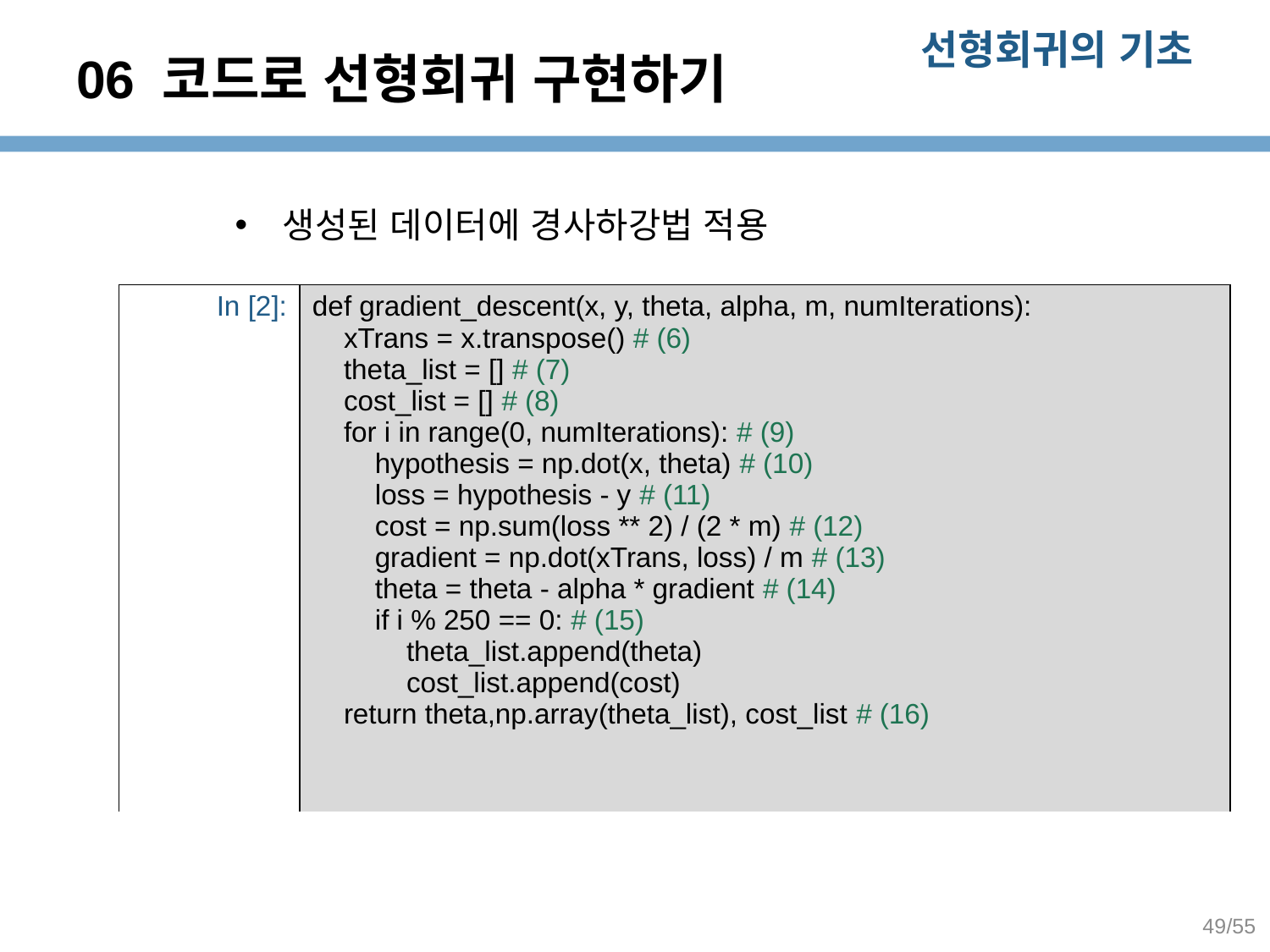

# 06 코드로 선형회귀 구현하기
생성된 데이터에 경사하강법 적용
| In [2]: | def gradient\_descent(x, y, theta, alpha, m, numIterations): xTrans = x.transpose() # (6) theta\_list = [] # (7) cost\_list = [] # (8) for i in range(0, numIterations): # (9) hypothesis = np.dot(x, theta) # (10) loss = hypothesis - y # (11) cost = np.sum(loss \*\* 2) / (2 \* m) # (12) gradient = np.dot(xTrans, loss) / m # (13) theta = theta - alpha \* gradient # (14) if i % 250 == 0: # (15) theta\_list.append(theta) cost\_list.append(cost) return theta,np.array(theta\_list), cost\_list # (16) |
| --- | --- |
49/55